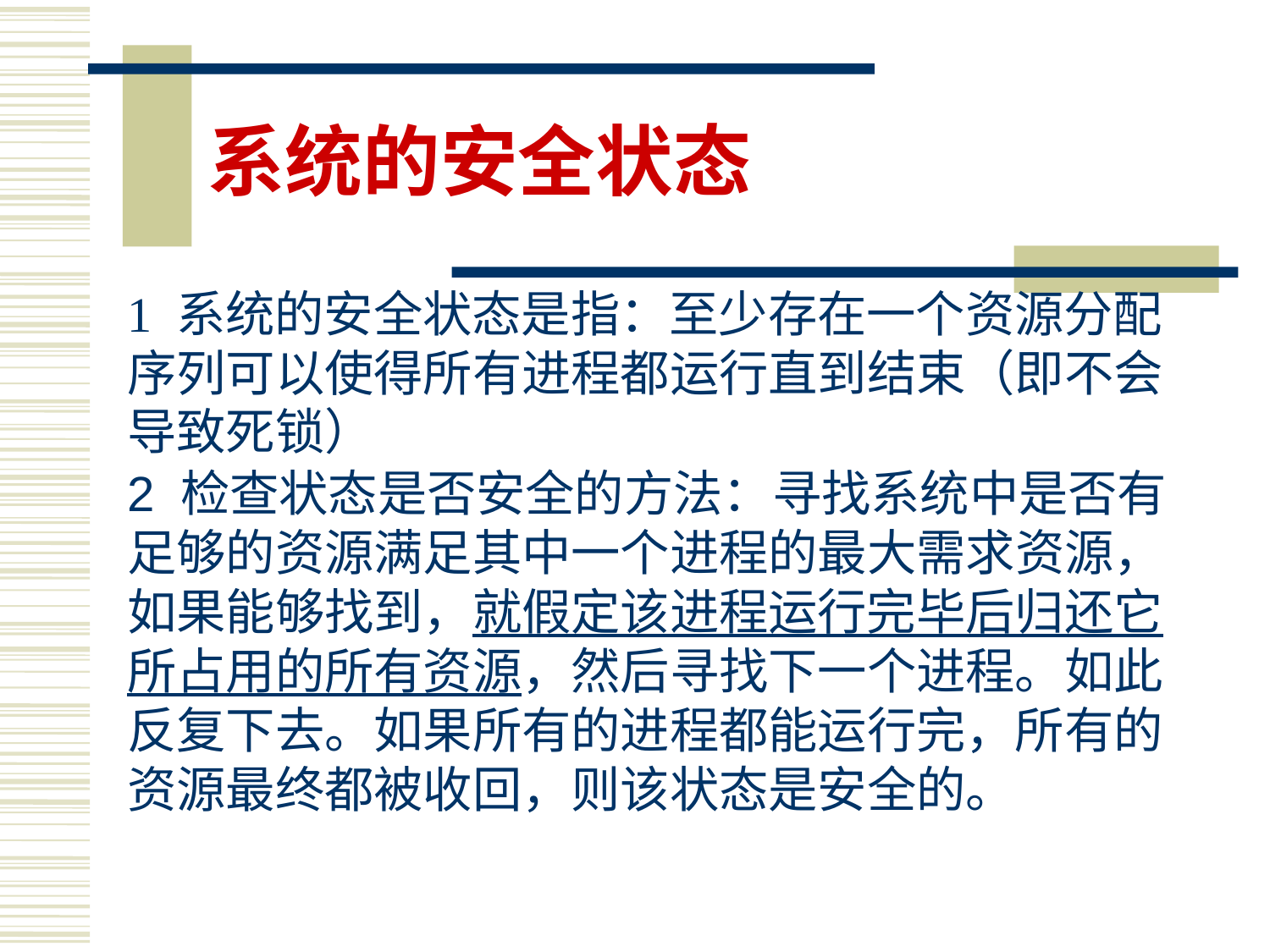

系统的安全状态
1 系统的安全状态是指：至少存在一个资源分配序列可以使得所有进程都运行直到结束（即不会导致死锁）
2 检查状态是否安全的方法：寻找系统中是否有足够的资源满足其中一个进程的最大需求资源，如果能够找到，就假定该进程运行完毕后归还它所占用的所有资源，然后寻找下一个进程。如此反复下去。如果所有的进程都能运行完，所有的资源最终都被收回，则该状态是安全的。